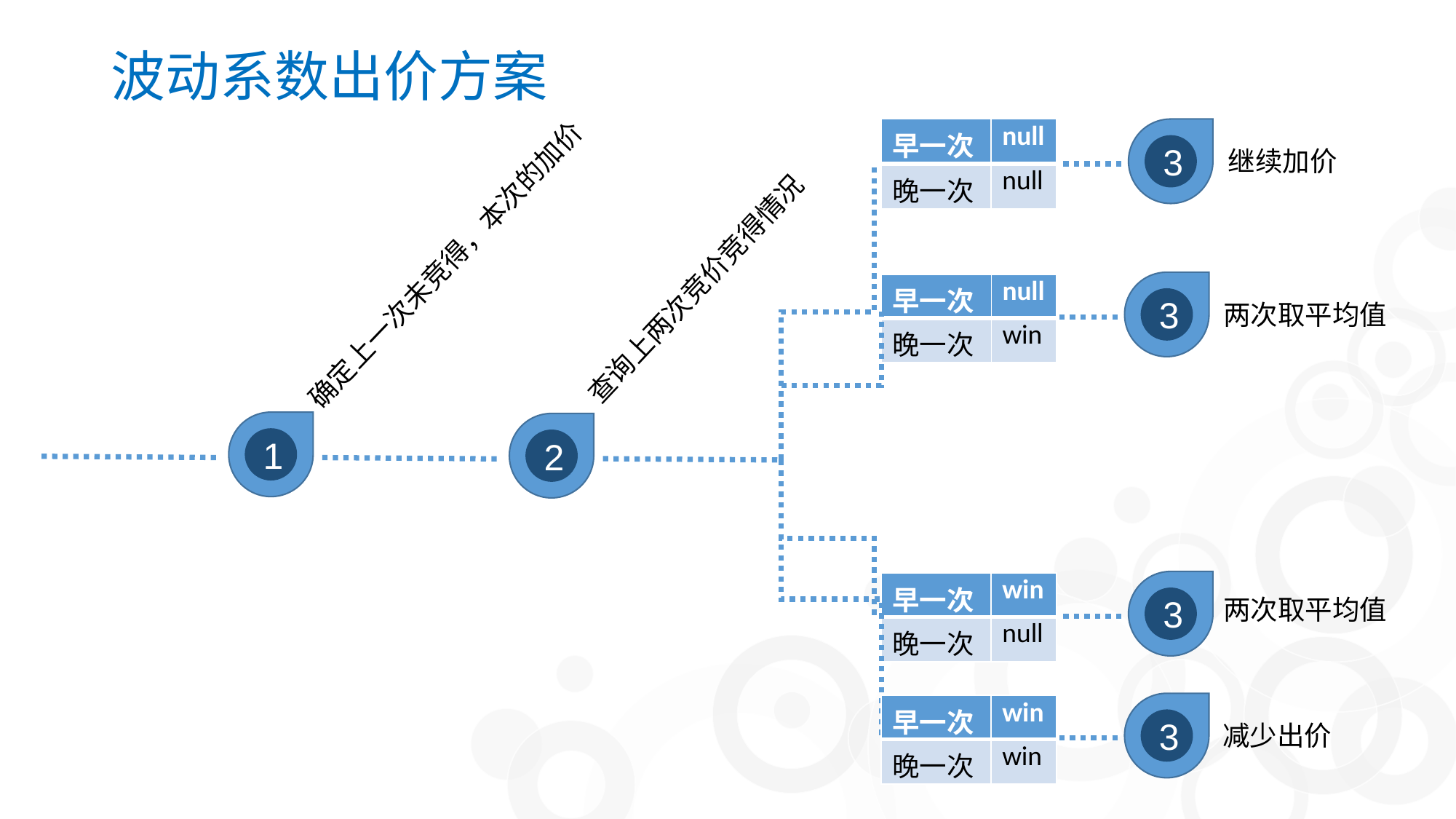

# 波动系数出价方案
| 早一次 | null |
| --- | --- |
| 晚一次 | null |

3
继续加价
确定上一次未竞得，本次的加价
查询上两次竞价竞得情况

3
| 早一次 | null |
| --- | --- |
| 晚一次 | win |
两次取平均值

1

2

3
| 早一次 | win |
| --- | --- |
| 晚一次 | null |
两次取平均值

3
| 早一次 | win |
| --- | --- |
| 晚一次 | win |
减少出价